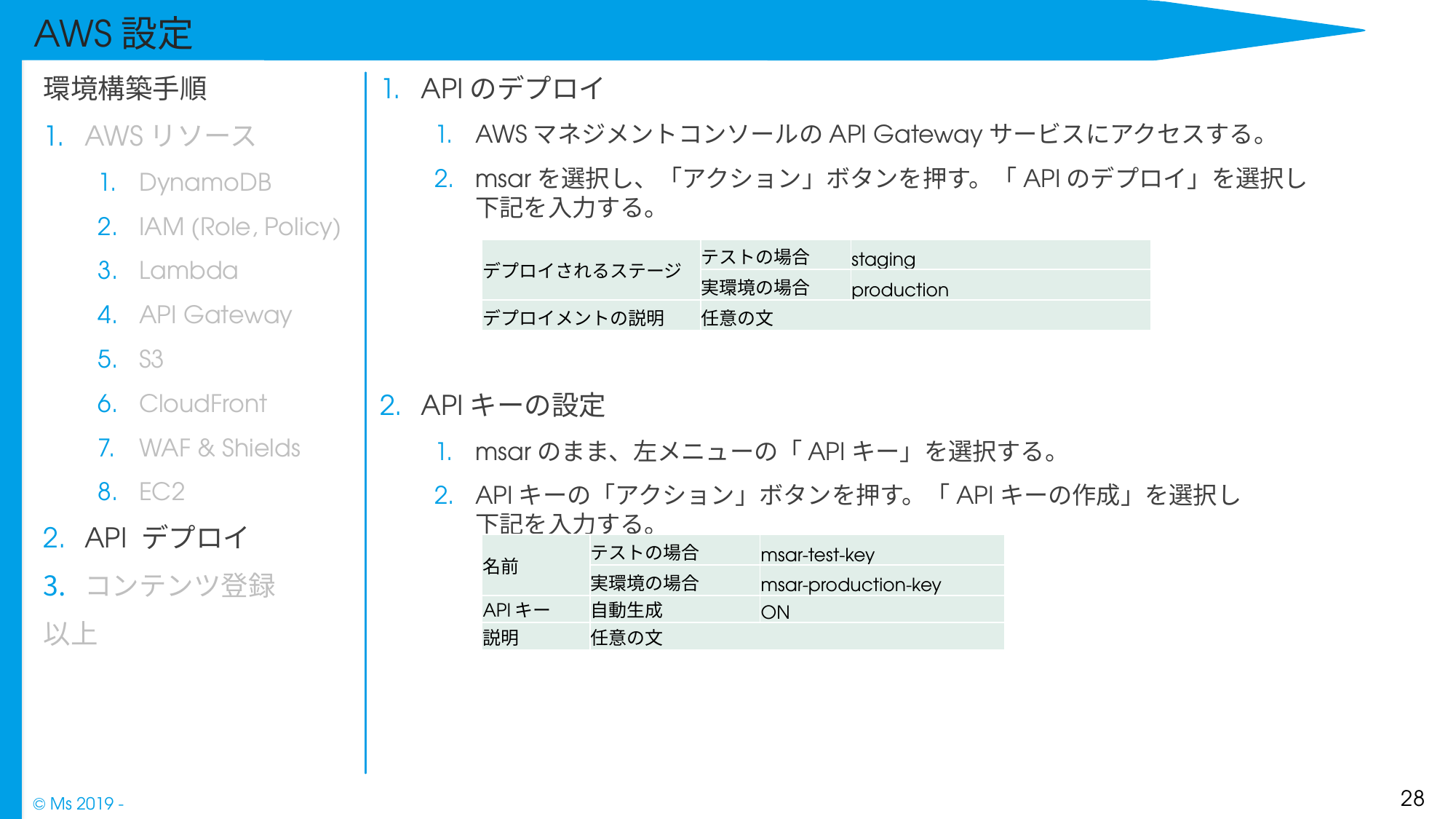

# AWS設定
環境構築手順
AWSリソース
DynamoDB
IAM (Role, Policy)
Lambda
API Gateway
S3
CloudFront
WAF & Shields
EC2
API デプロイ
コンテンツ登録
以上
APIのデプロイ
AWSマネジメントコンソールのAPI Gatewayサービスにアクセスする。
msarを選択し、「アクション」ボタンを押す。「APIのデプロイ」を選択し
下記を入力する。

APIキーの設定
msarのまま、左メニューの「APIキー」を選択する。
APIキーの「アクション」ボタンを押す。「APIキーの作成」を選択し
下記を入力する。
| デプロイされるステージ | テストの場合 | staging |
| --- | --- | --- |
|  | 実環境の場合 | production |
| デプロイメントの説明 | 任意の文 |  |
| 名前 | テストの場合 | msar-test-key |
| --- | --- | --- |
|  | 実環境の場合 | msar-production-key |
| APIキー | 自動生成 | ON |
| 説明 | 任意の文 |  |
28